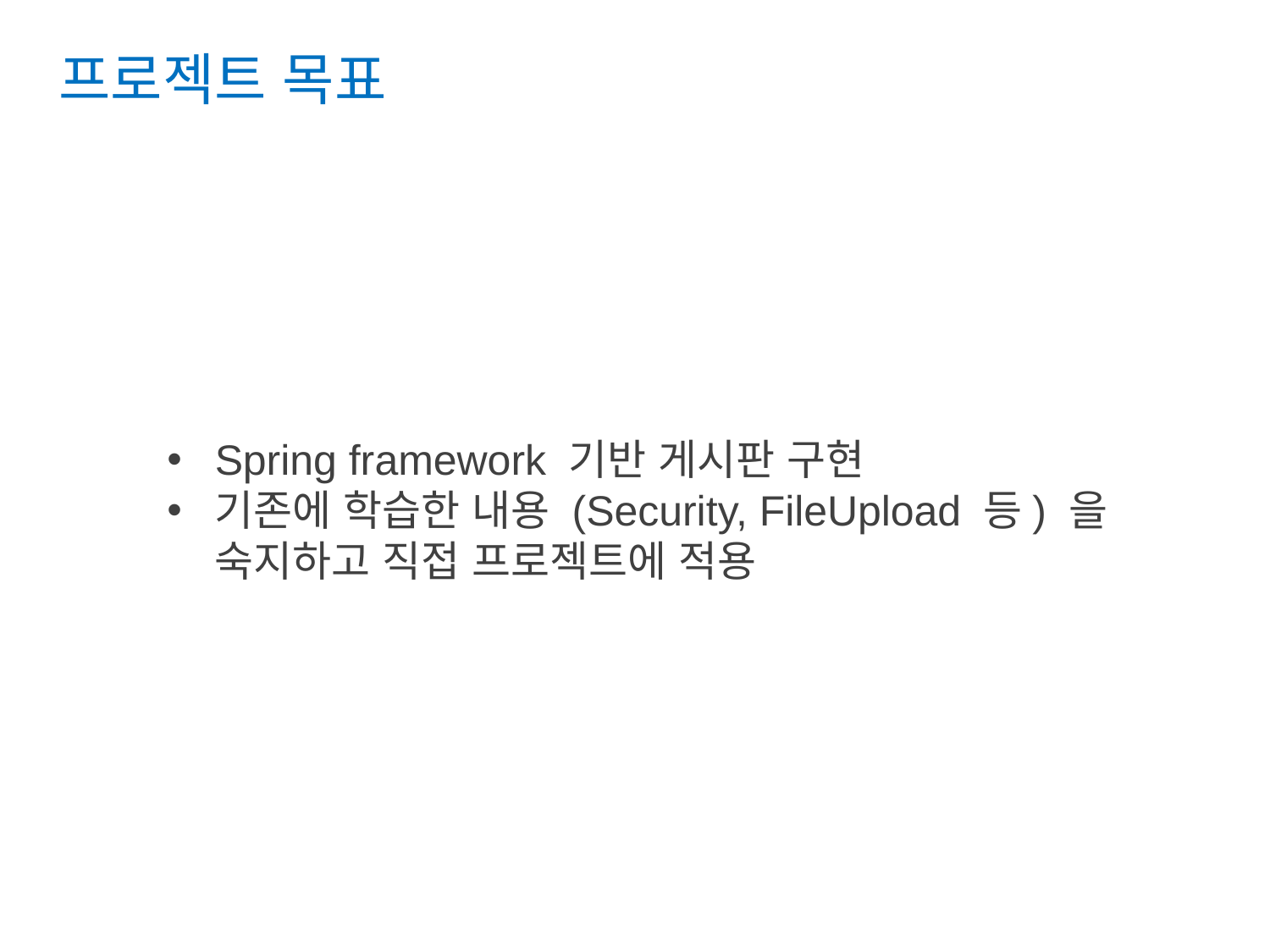

프로젝트 목표
Spring framework 기반 게시판 구현
기존에 학습한 내용 (Security, FileUpload 등) 을 숙지하고 직접 프로젝트에 적용